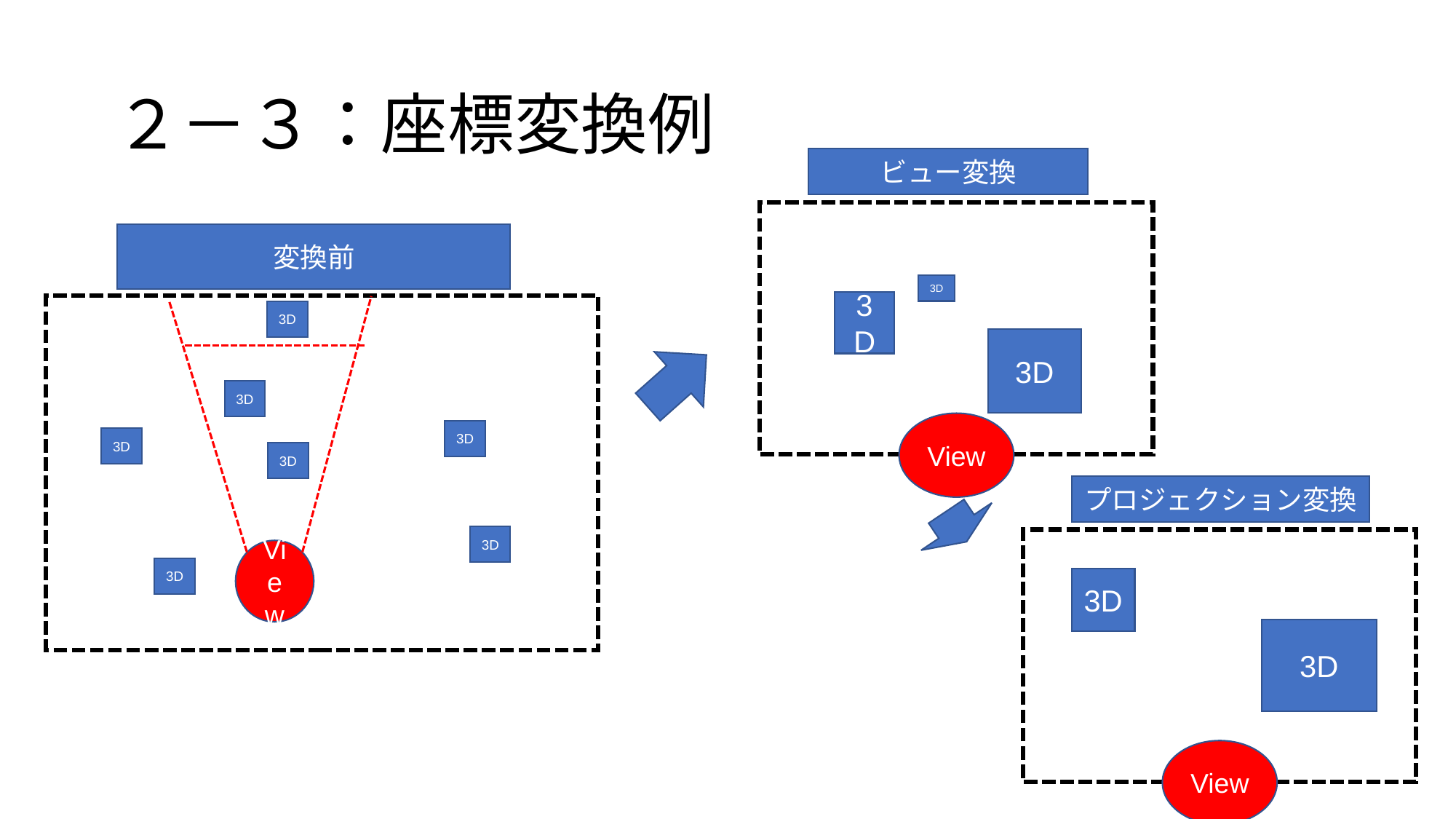

# ２－３：座標変換例
ビュー変換

3D
3D
3D
View
変換前

3D

3D
3D
3D
3D
プロジェクション変換

3D
3D
View

3D
View
3D